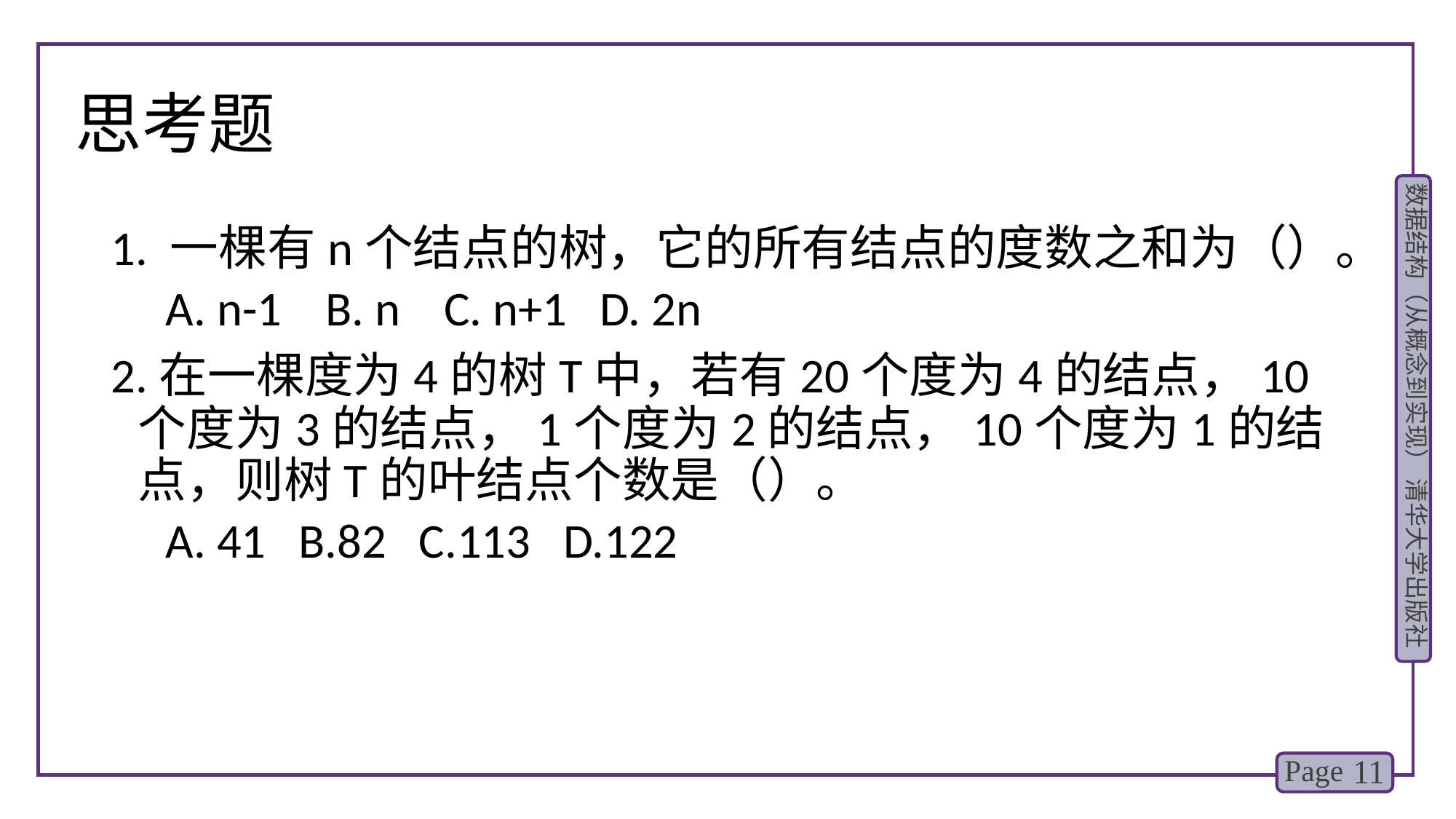

# 思考题
1. 一棵有n个结点的树，它的所有结点的度数之和为（）。
A. n-1    B. n    C. n+1   D. 2n
2.在一棵度为4的树T中，若有20个度为4的结点，10个度为3的结点，1个度为2的结点，10个度为1的结点，则树T的叶结点个数是（）。
A. 41   B.82   C.113   D.122